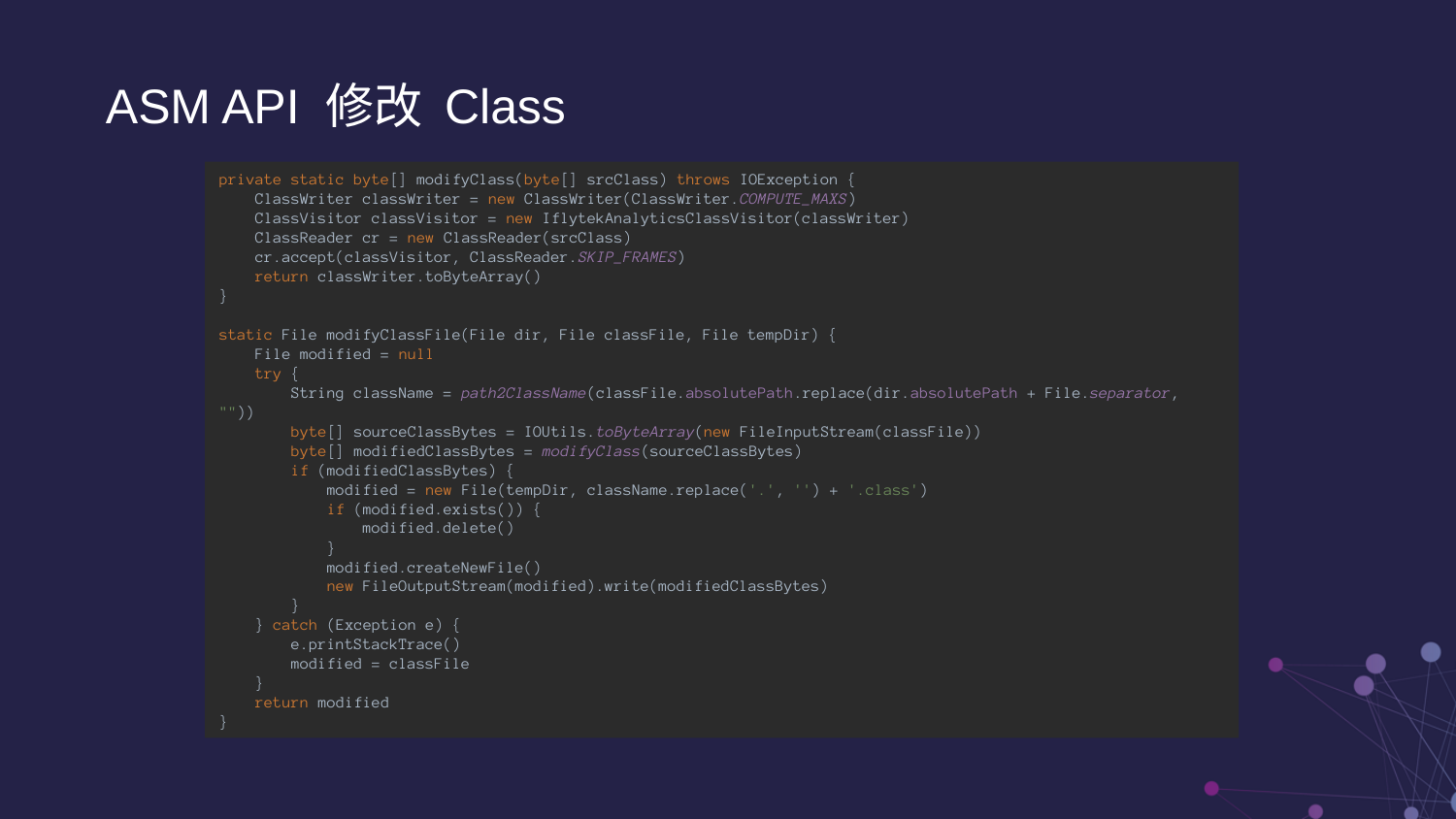

ASM API 修改 Class
private static byte[] modifyClass(byte[] srcClass) throws IOException {
    ClassWriter classWriter = new ClassWriter(ClassWriter.COMPUTE_MAXS)
    ClassVisitor classVisitor = new IflytekAnalyticsClassVisitor(classWriter)
    ClassReader cr = new ClassReader(srcClass)
    cr.accept(classVisitor, ClassReader.SKIP_FRAMES)
    return classWriter.toByteArray()
}
static File modifyClassFile(File dir, File classFile, File tempDir) {
    File modified = null
    try {
        String className = path2ClassName(classFile.absolutePath.replace(dir.absolutePath + File.separator, ""))
        byte[] sourceClassBytes = IOUtils.toByteArray(new FileInputStream(classFile))
        byte[] modifiedClassBytes = modifyClass(sourceClassBytes)
        if (modifiedClassBytes) {
            modified = new File(tempDir, className.replace('.', '') + '.class')
            if (modified.exists()) {
                modified.delete()
            }
            modified.createNewFile()
            new FileOutputStream(modified).write(modifiedClassBytes)
        }
    } catch (Exception e) {
        e.printStackTrace()
        modified = classFile
    }
    return modified
}